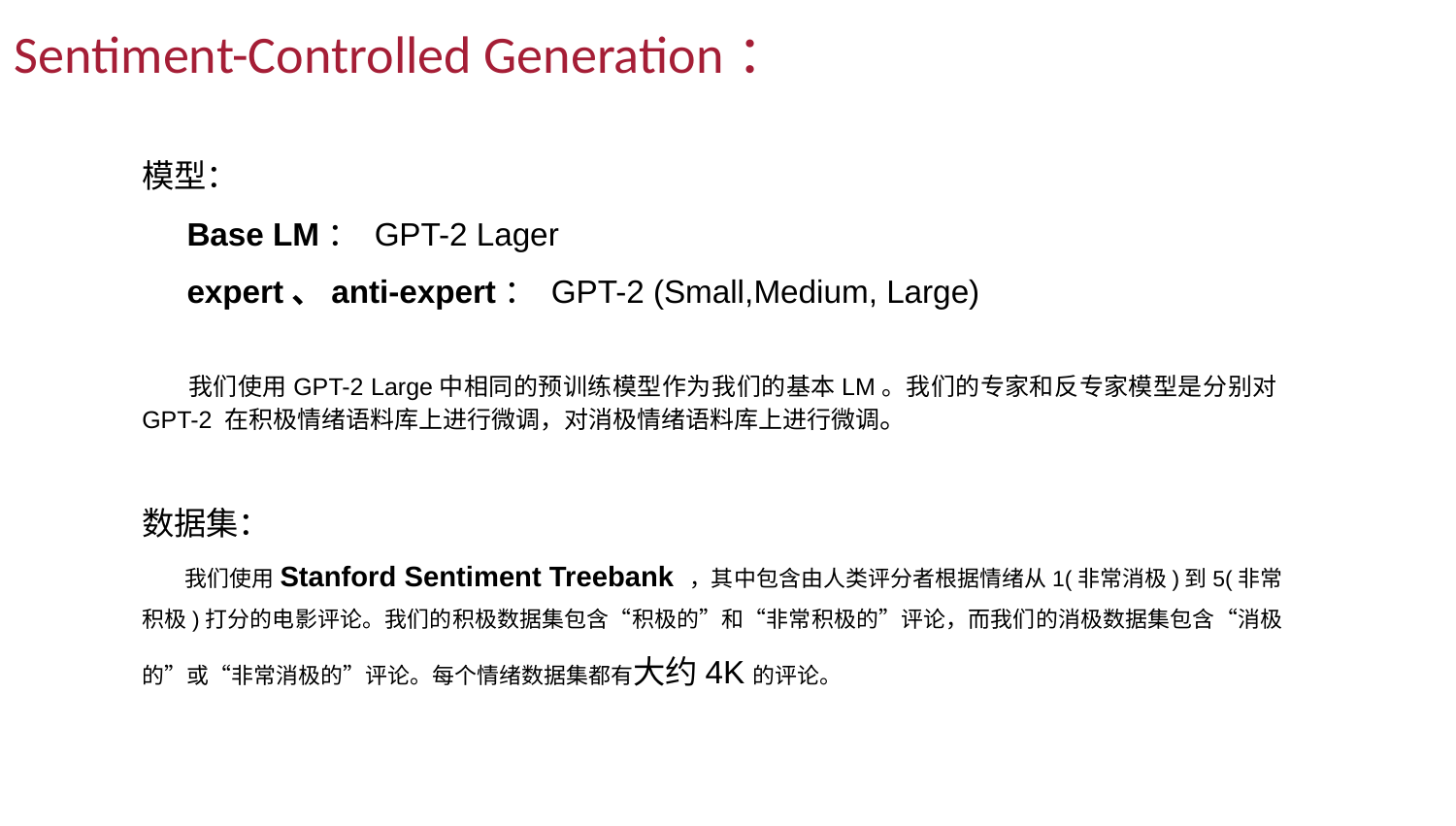

Sentiment-Controlled Generation：
模型：
     Base LM： GPT-2 Lager
     expert、anti-expert： GPT-2 (Small,Medium, Large)

      我们使用GPT-2 Large中相同的预训练模型作为我们的基本LM。我们的专家和反专家模型是分别对GPT-2 在积极情绪语料库上进行微调，对消极情绪语料库上进行微调。

数据集：
      我们使用Stanford Sentiment Treebank ，其中包含由人类评分者根据情绪从1(非常消极)到5(非常积极)打分的电影评论。我们的积极数据集包含“积极的”和“非常积极的”评论，而我们的消极数据集包含“消极的”或“非常消极的”评论。每个情绪数据集都有大约4K的评论。